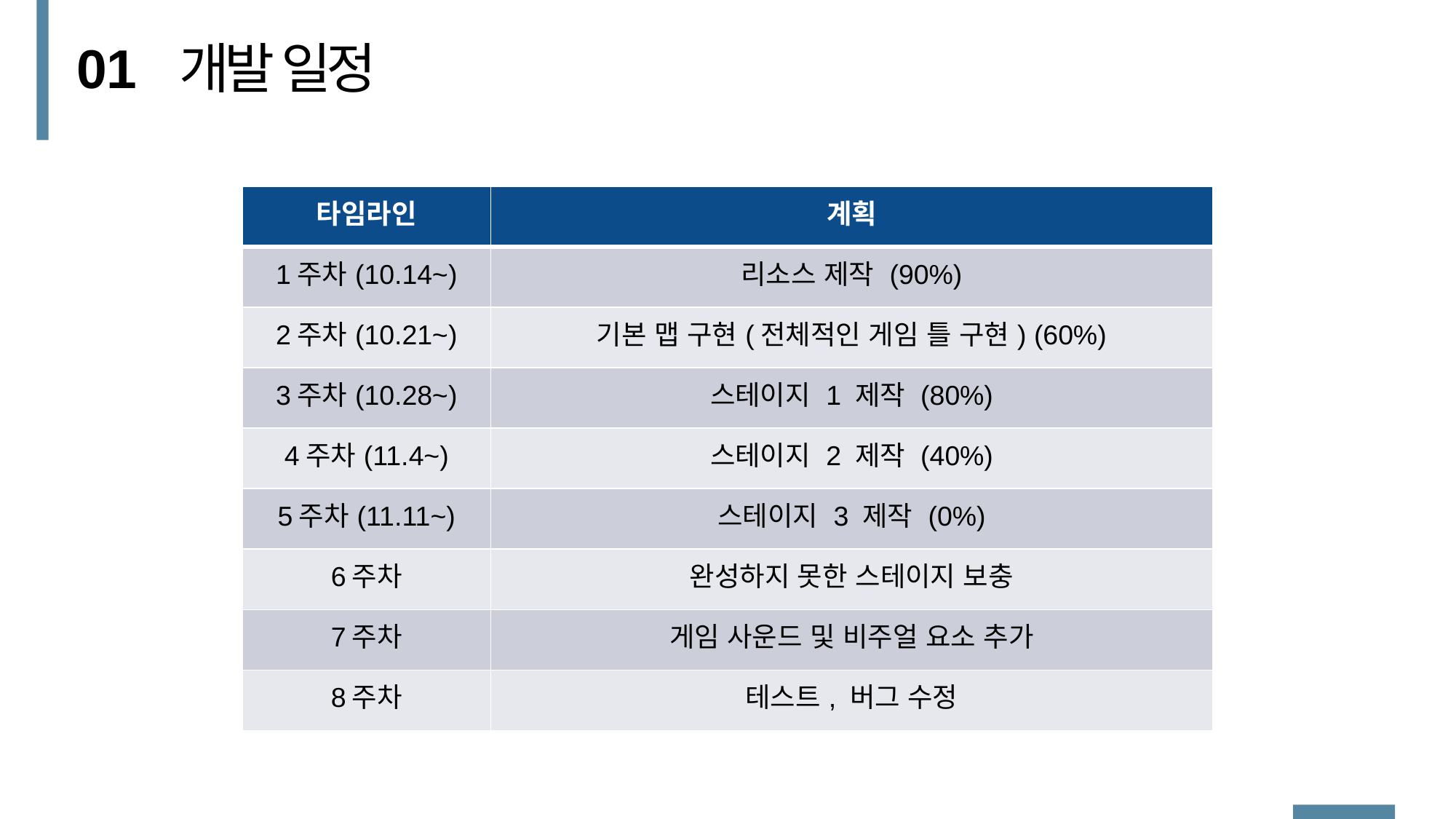

01
개발 일정
| 타임라인 | 계획 |
| --- | --- |
| 1주차(10.14~) | 리소스 제작 (90%) |
| 2주차(10.21~) | 기본 맵 구현(전체적인 게임 틀 구현) (60%) |
| 3주차(10.28~) | 스테이지 1 제작 (80%) |
| 4주차(11.4~) | 스테이지 2 제작 (40%) |
| 5주차(11.11~) | 스테이지 3 제작 (0%) |
| 6주차 | 완성하지 못한 스테이지 보충 |
| 7주차 | 게임 사운드 및 비주얼 요소 추가 |
| 8주차 | 테스트, 버그 수정 |